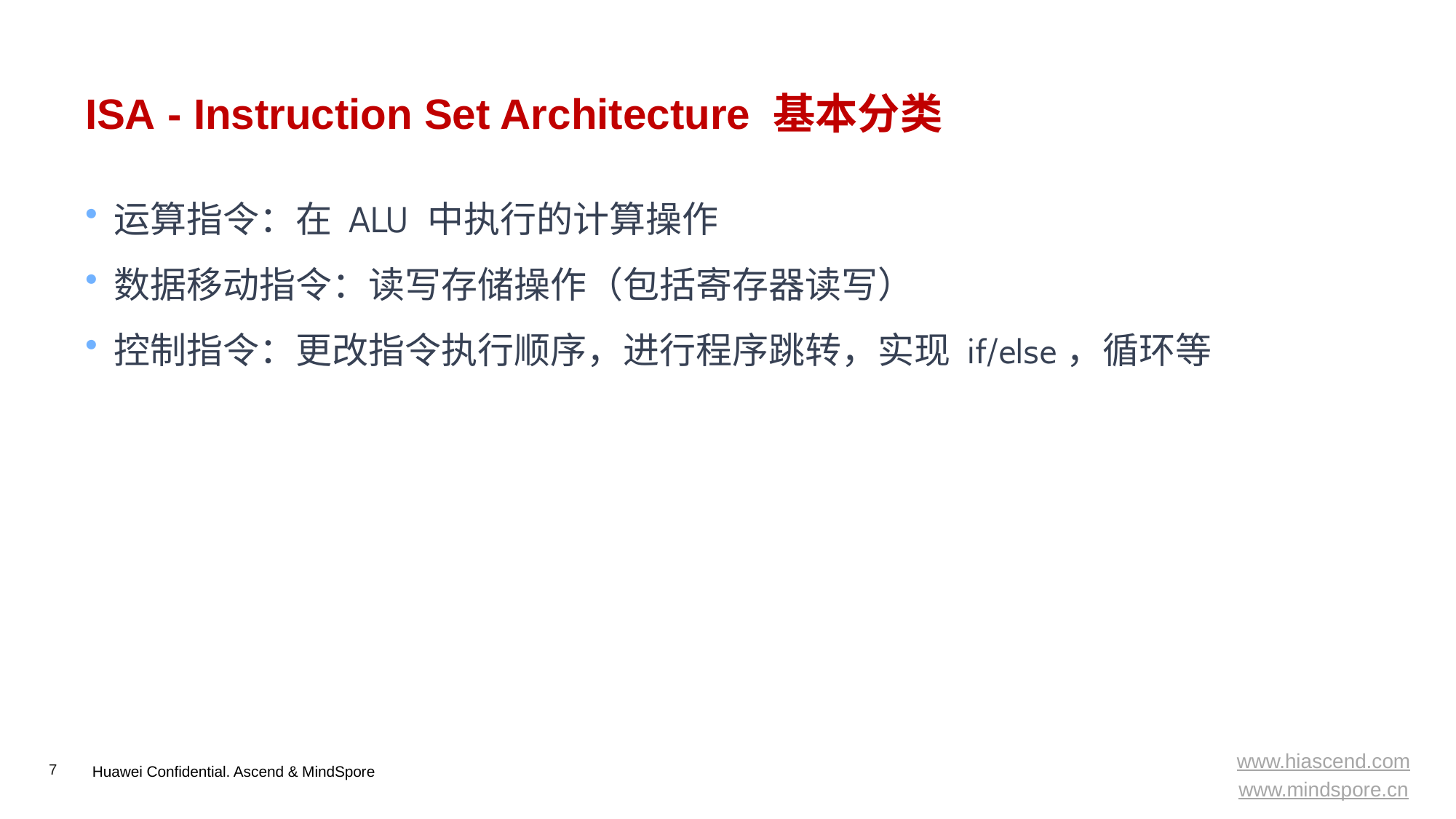

# ISA - Instruction Set Architecture 基本分类
运算指令：在 ALU 中执行的计算操作
数据移动指令：读写存储操作（包括寄存器读写）
控制指令：更改指令执行顺序，进行程序跳转，实现 if/else，循环等